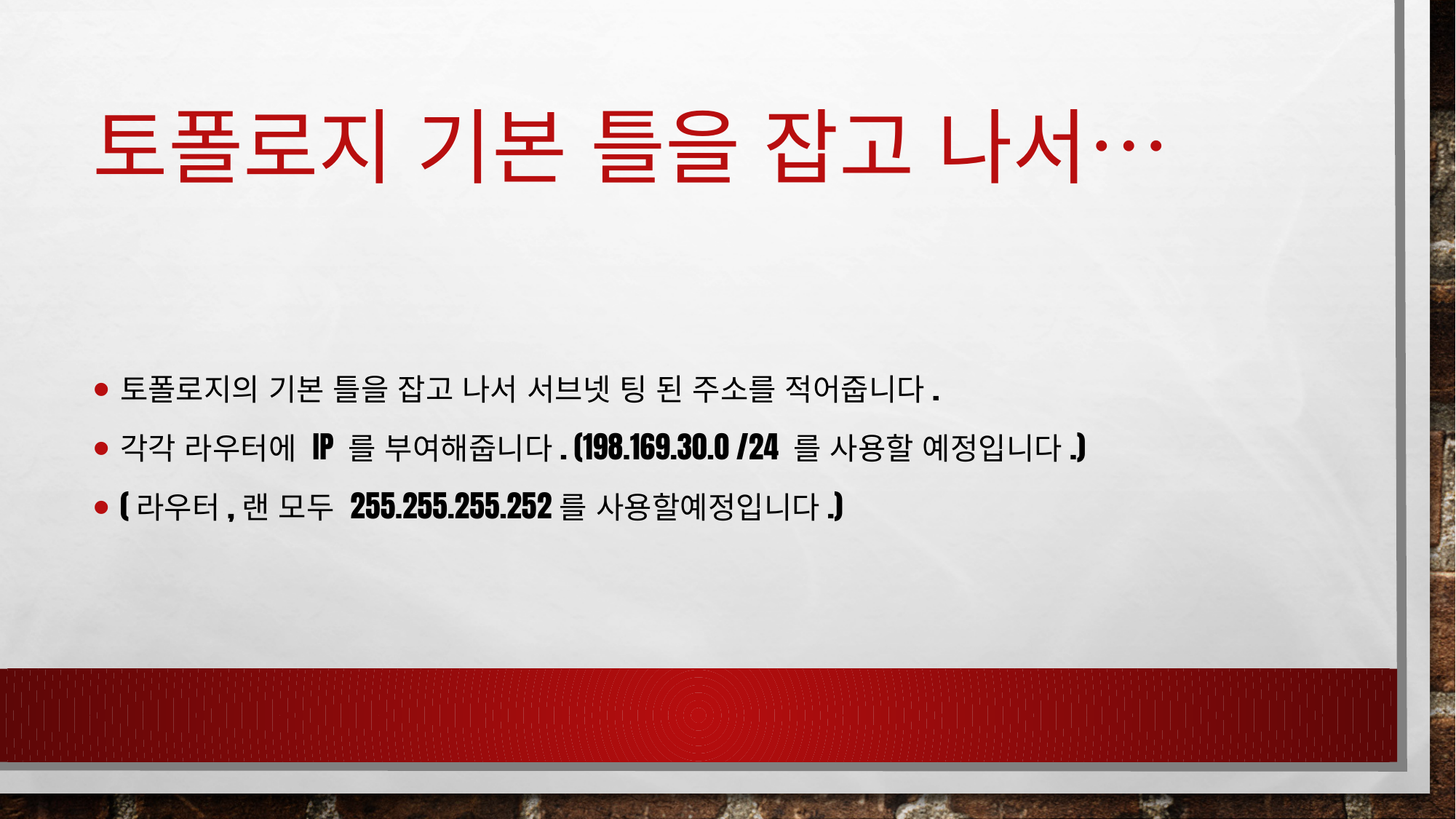

# 토폴로지 기본 틀을 잡고 나서…
토폴로지의 기본 틀을 잡고 나서 서브넷 팅 된 주소를 적어줍니다.
각각 라우터에 ip 를 부여해줍니다. (198.169.30.0 /24 를 사용할 예정입니다.)
(라우터,랜 모두 255.255.255.252를 사용할예정입니다.)